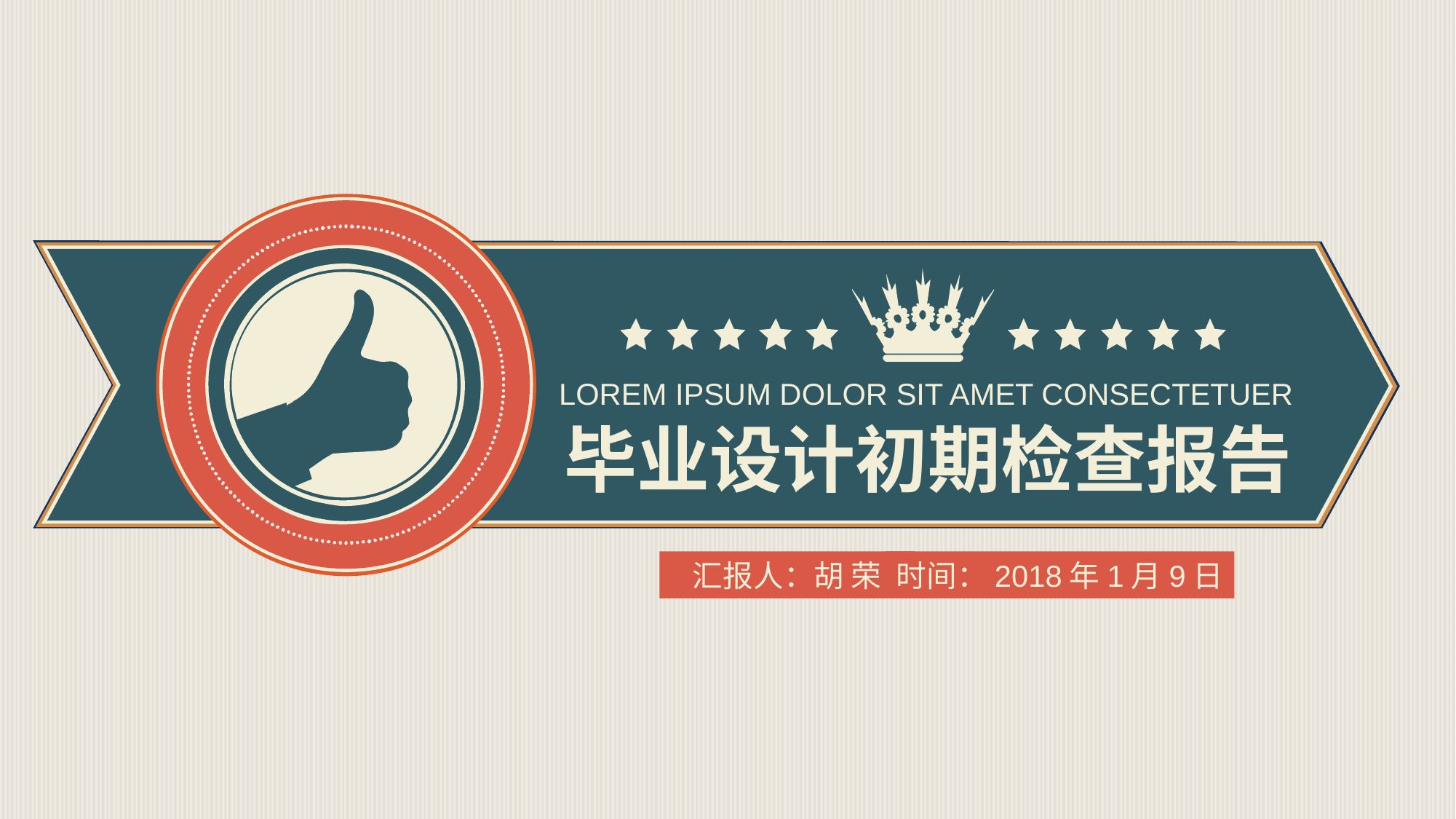

LOREM IPSUM DOLOR SIT AMET CONSECTETUER
毕业设计初期检查报告
汇报人：胡 荣
时间：2018年1月9日